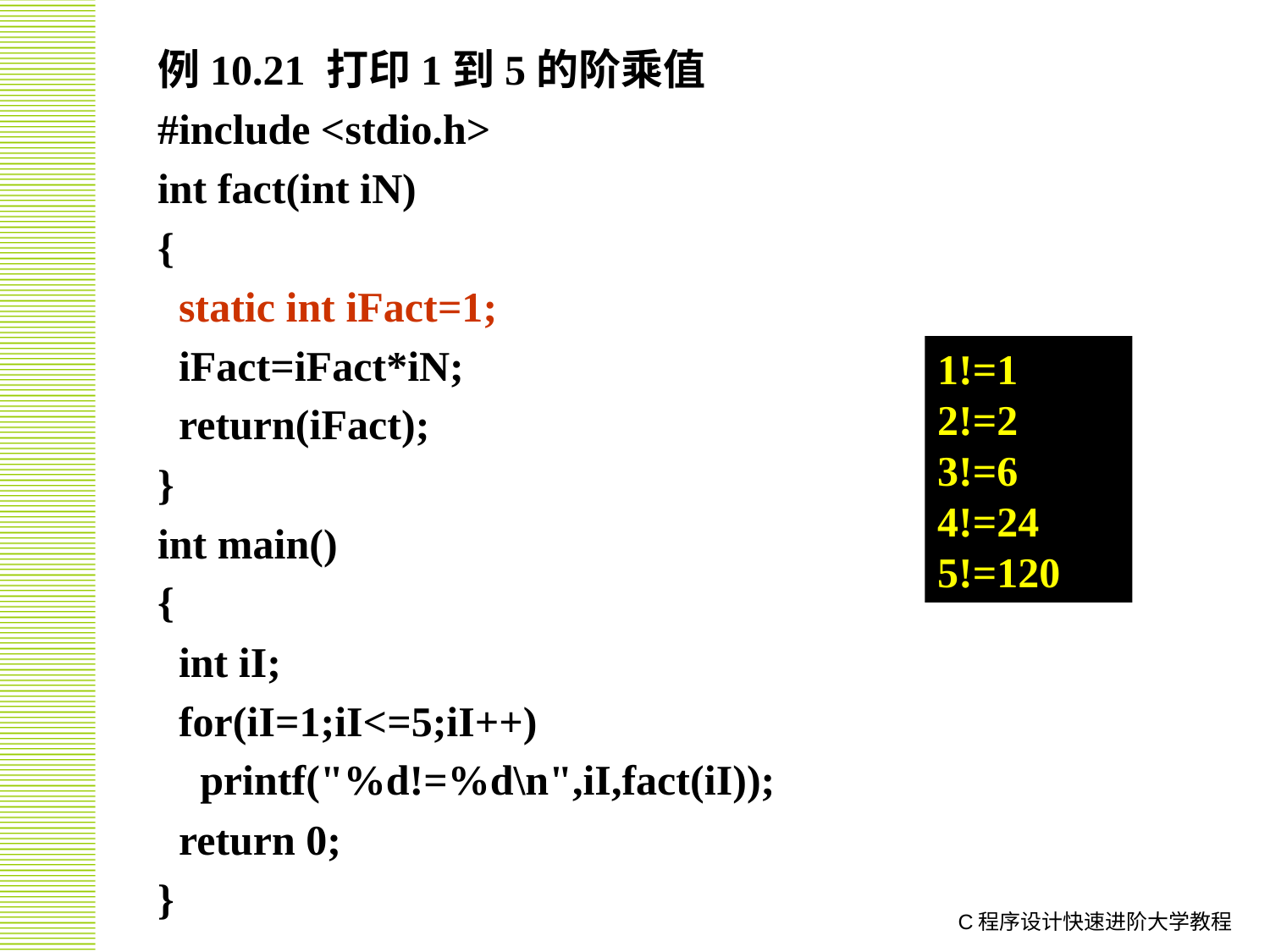

例10.21 打印1到5的阶乘值
#include <stdio.h>
int fact(int iN)
{
  static int iFact=1;
  iFact=iFact*iN;
  return(iFact);
}
int main()
{
  int iI;
  for(iI=1;iI<=5;iI++)
    printf("%d!=%d\n",iI,fact(iI));
  return 0;
}
1!=1
2!=2
3!=6
4!=24
5!=120
82
C程序设计快速进阶大学教程